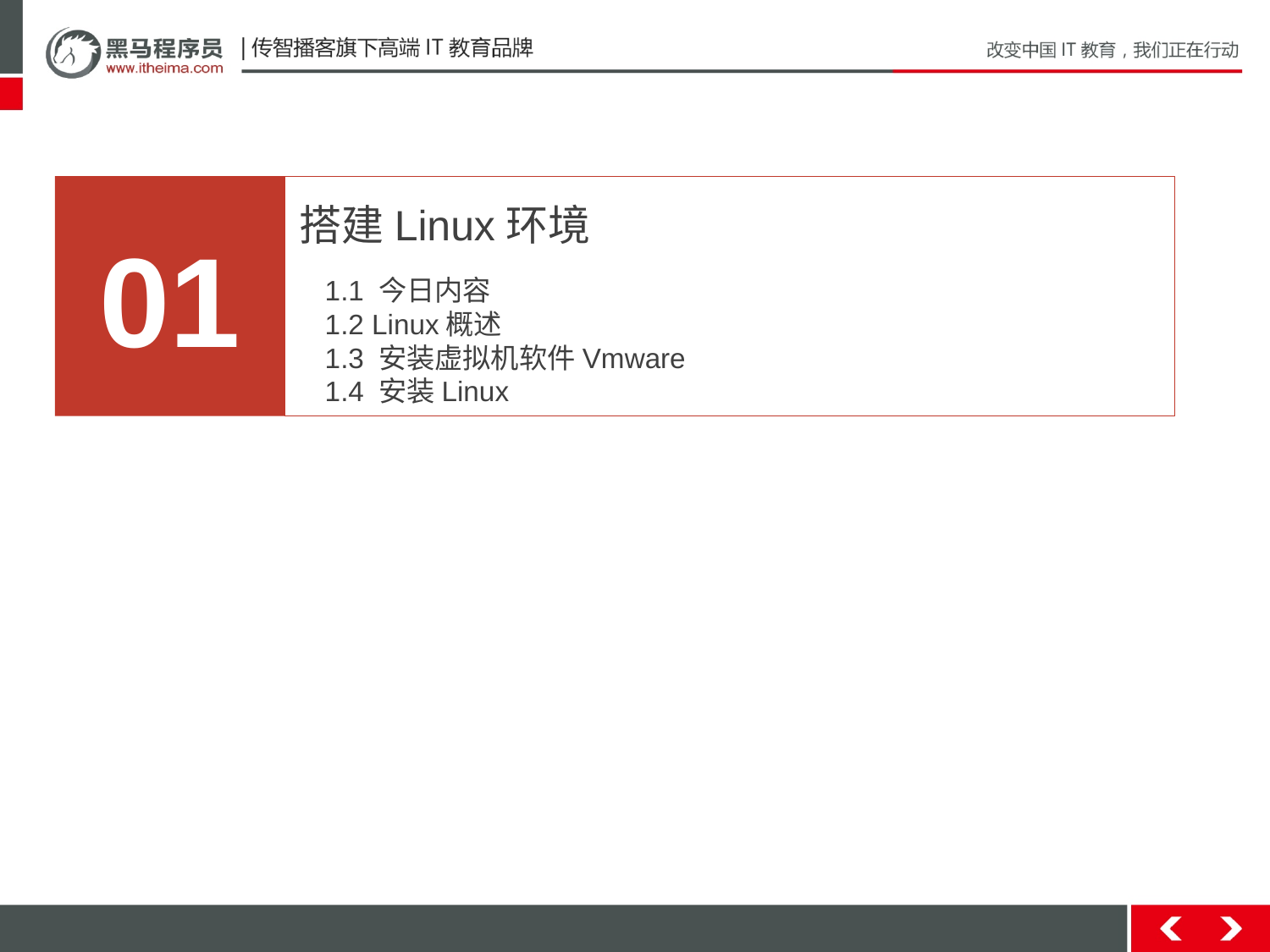

01

搭建Linux环境
1.1 今日内容
1.2 Linux概述
1.3 安装虚拟机软件Vmware
1.4 安装Linux